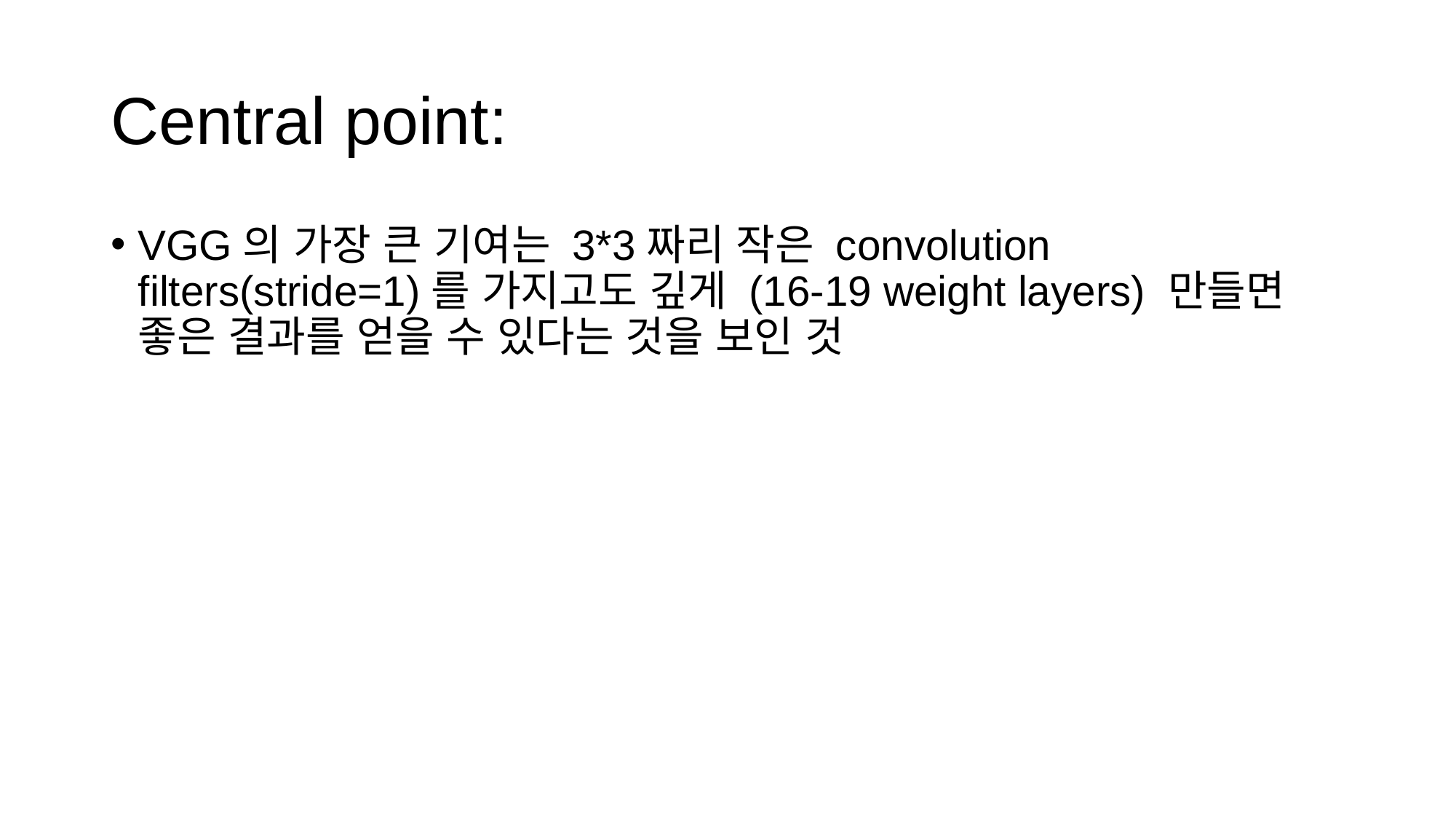

# Central point:
VGG의 가장 큰 기여는 3*3짜리 작은 convolution filters(stride=1)를 가지고도 깊게 (16-19 weight layers) 만들면 좋은 결과를 얻을 수 있다는 것을 보인 것